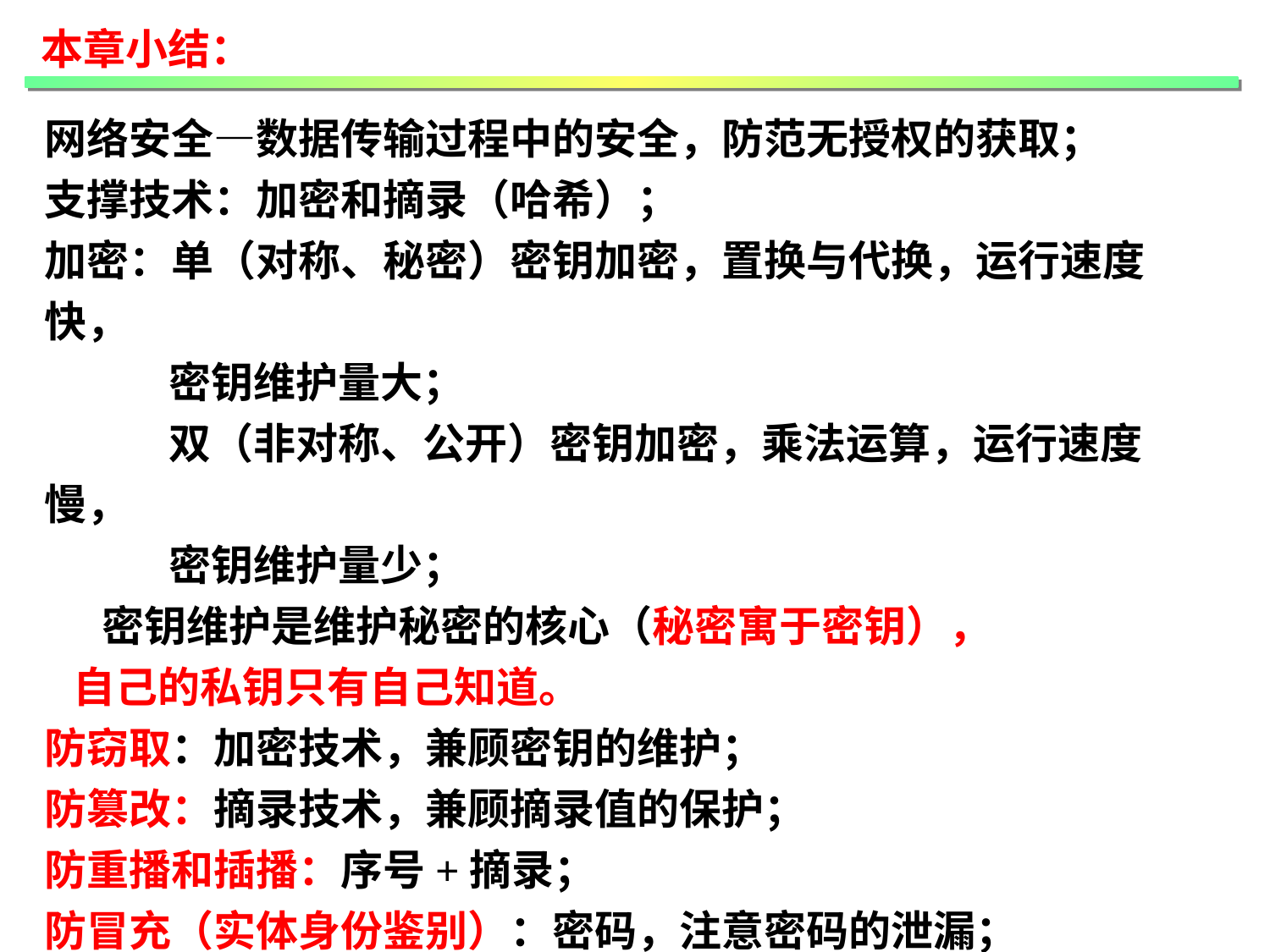

本章小结：

网络安全—数据传输过程中的安全，防范无授权的获取；
支撑技术：加密和摘录（哈希）；
加密：单（对称、秘密）密钥加密，置换与代换，运行速度快，
            密钥维护量大；
            双（非对称、公开）密钥加密，乘法运算，运行速度慢，
            密钥维护量少；
     密钥维护是维护秘密的核心（秘密寓于密钥），
  自己的私钥只有自己知道。
防窃取：加密技术，兼顾密钥的维护；
防篡改：摘录技术，兼顾摘录值的保护；
防重播和插播：序号+摘录；
防冒充（实体身份鉴别）：密码，注意密码的泄漏；
防伪造（数据源鉴别）：摘录+加密（数字签名）；
防事后否认：数字签名+第3方仲裁。